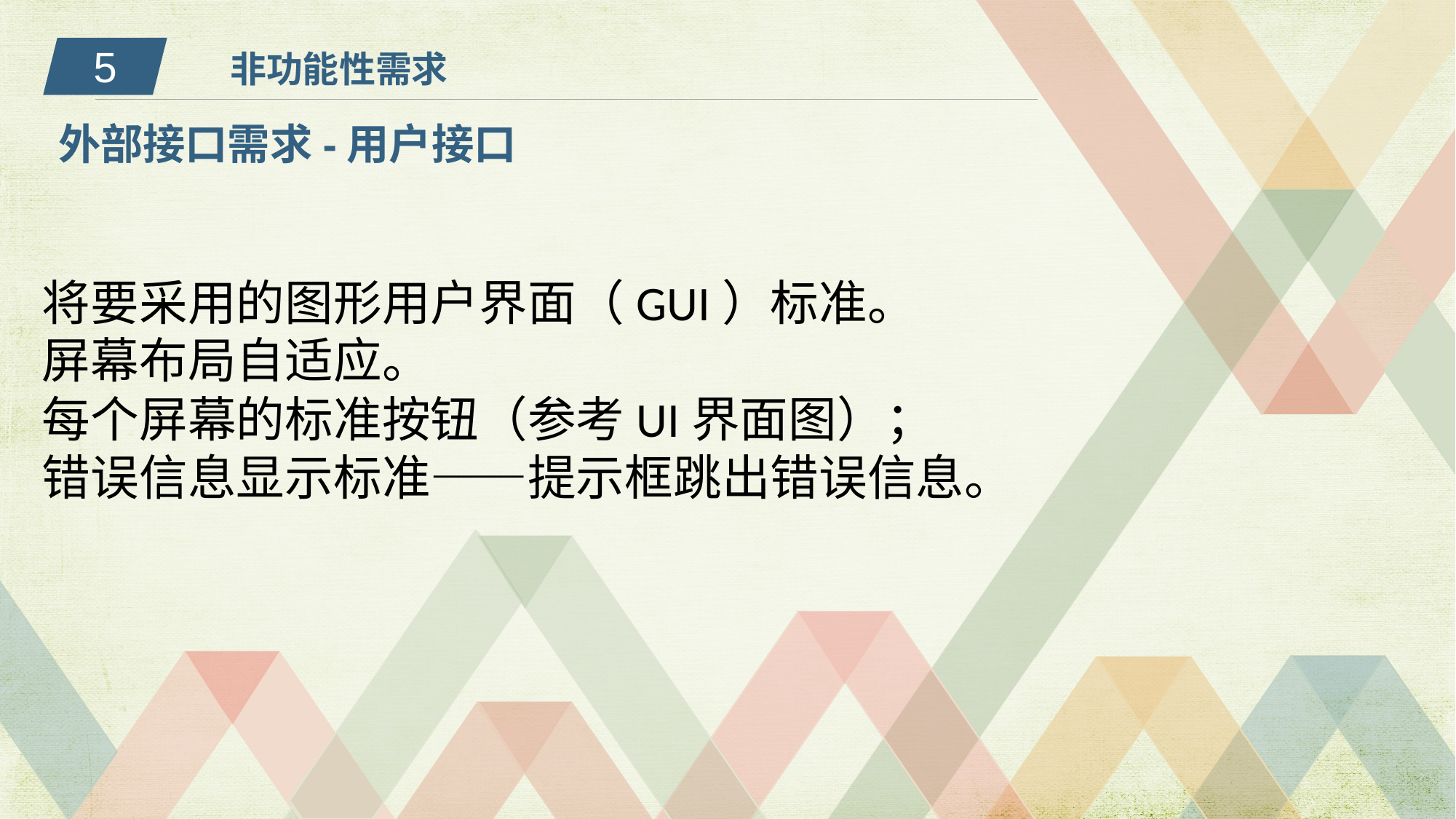

5

非功能性需求
外部接口需求-用户接口

将要采用的图形用户界面（GUI）标准。
屏幕布局自适应。
每个屏幕的标准按钮（参考UI界面图）；
错误信息显示标准——提示框跳出错误信息。